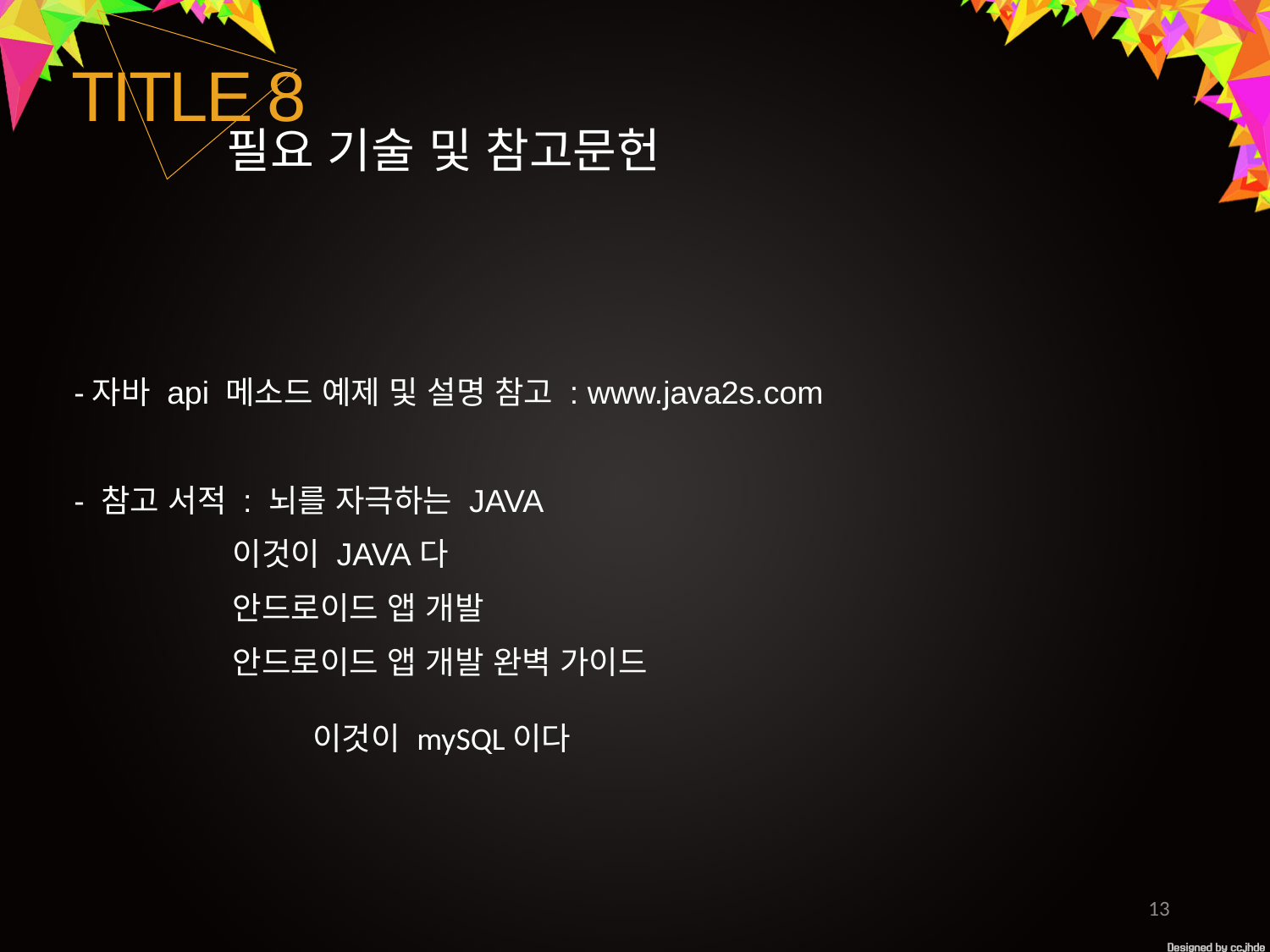

TITLE 8
필요 기술 및 참고문헌
-자바 api 메소드 예제 및 설명 참고 : www.java2s.com

- 참고 서적 : 뇌를 자극하는 JAVA
                 이것이 JAVA다
                 안드로이드 앱 개발
                 안드로이드 앱 개발 완벽 가이드

                          이것이 mySQL이다
13